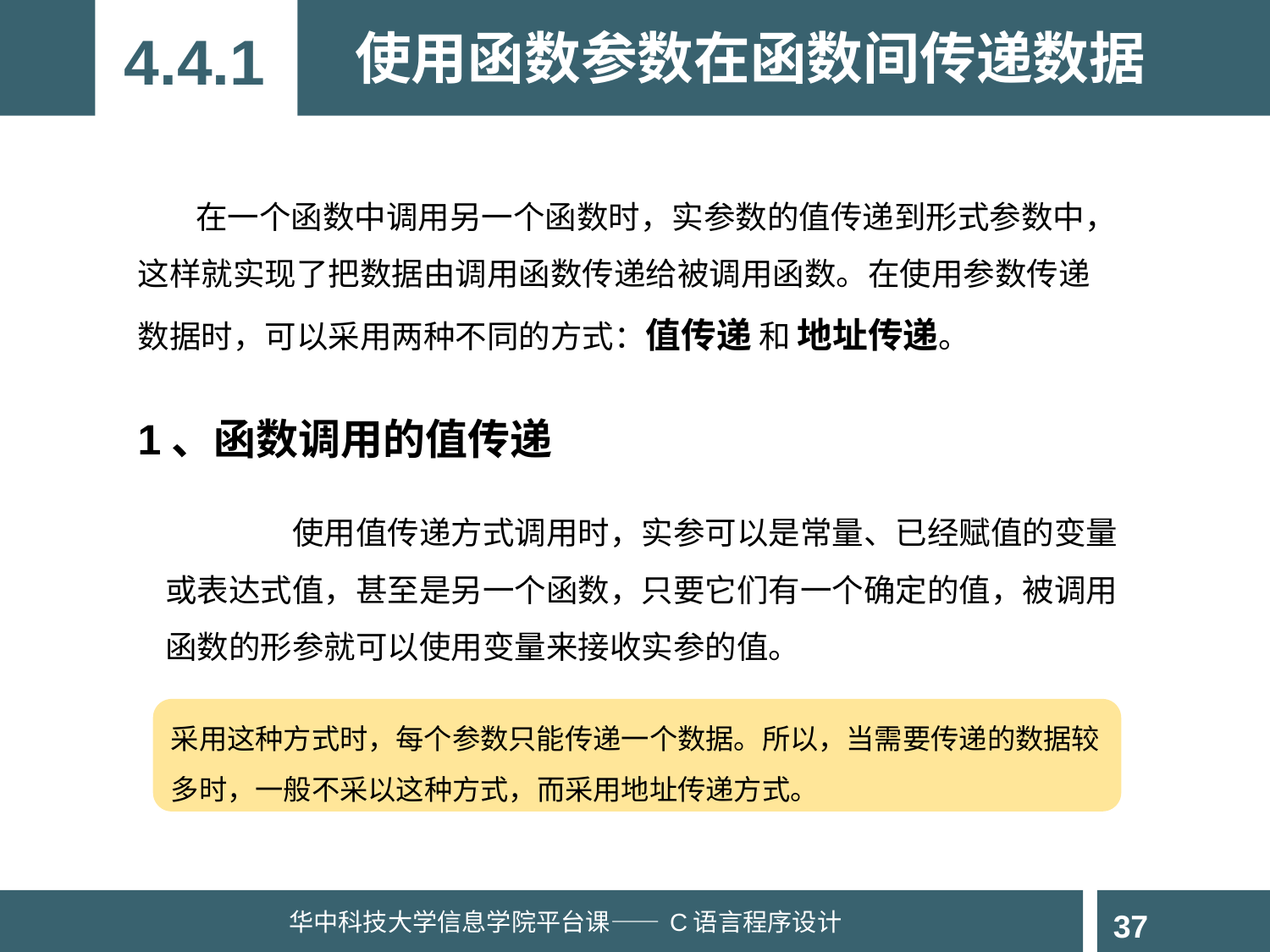

4.4.1
使用函数参数在函数间传递数据
       在一个函数中调用另一个函数时，实参数的值传递到形式参数中，这样就实现了把数据由调用函数传递给被调用函数。在使用参数传递数据时，可以采用两种不同的方式：值传递 和 地址传递。

1、函数调用的值传递
	使用值传递方式调用时，实参可以是常量、已经赋值的变量或表达式值，甚至是另一个函数，只要它们有一个确定的值，被调用函数的形参就可以使用变量来接收实参的值。
采用这种方式时，每个参数只能传递一个数据。所以，当需要传递的数据较多时，一般不采以这种方式，而采用地址传递方式。